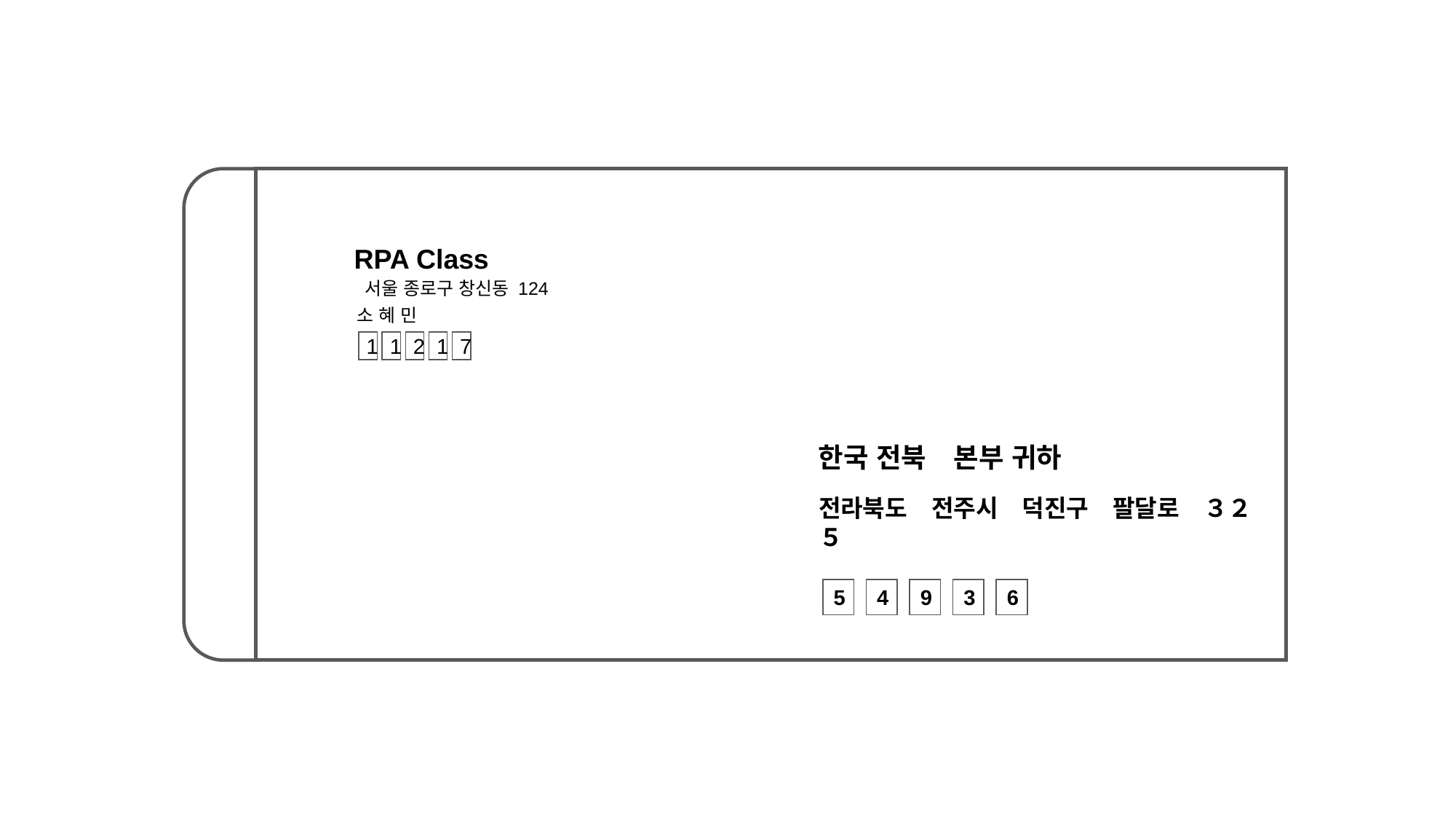

RPA Class
서울 종로구 창신동 124
소 혜 민
1
1
2
1
7
한국 전북　본부 귀하
전라북도　전주시　덕진구　팔달로　３２５
5
4
9
3
6